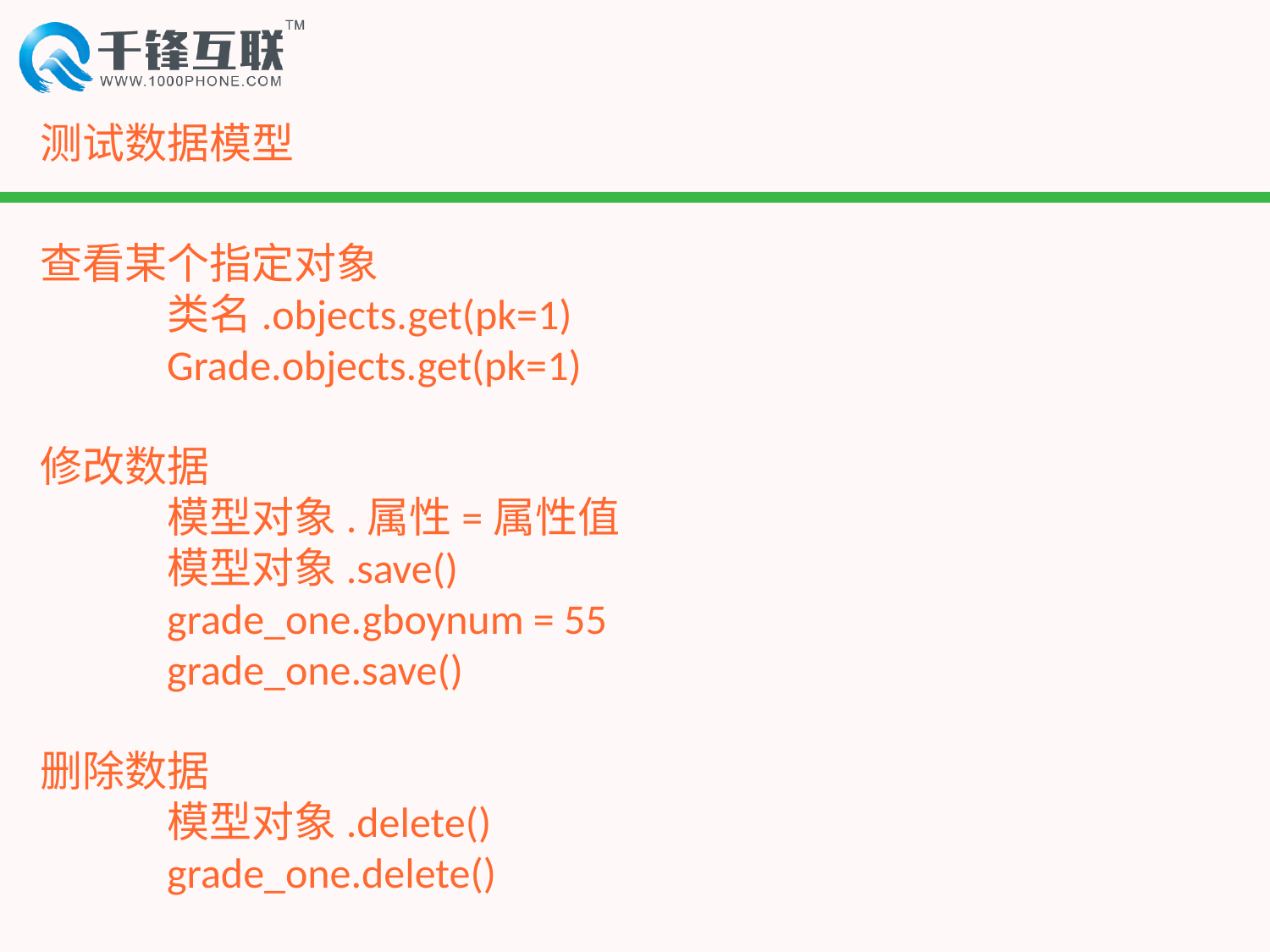

# 测试数据模型
查看某个指定对象
	类名.objects.get(pk=1)
	Grade.objects.get(pk=1)

修改数据
	模型对象.属性=属性值
	模型对象.save()
	grade_one.gboynum = 55
	grade_one.save()

删除数据
	模型对象.delete()
	grade_one.delete()